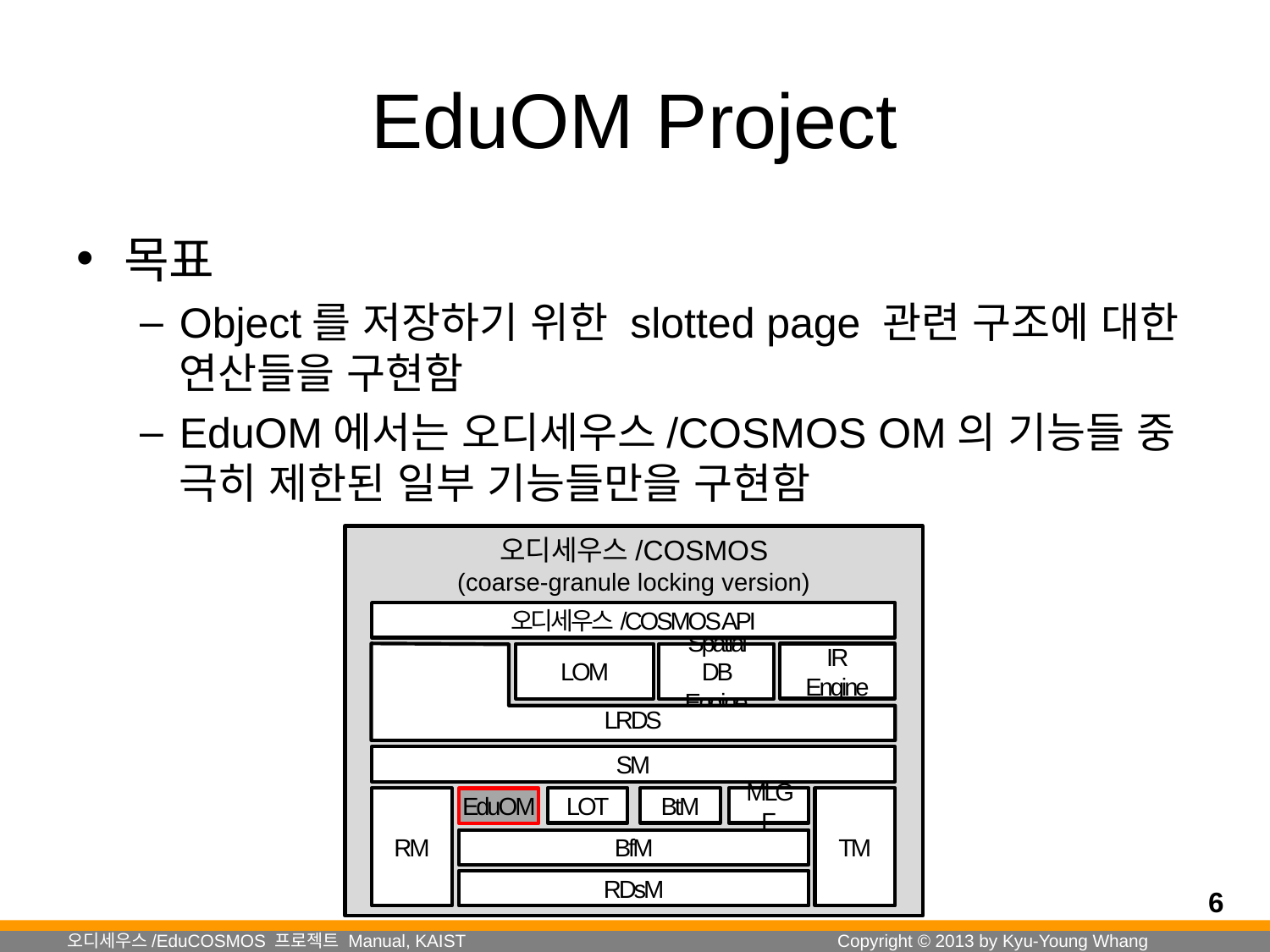

# EduOM Project
목표
Object를 저장하기 위한 slotted page 관련 구조에 대한 연산들을 구현함
EduOM에서는 오디세우스/COSMOS OM의 기능들 중 극히 제한된 일부 기능들만을 구현함
오디세우스/COSMOS
(coarse-granule locking version)
오디세우스/COSMOS API
IR
Engine
LOM
Spatial DB Engine
SM
RM
LOT
BtM
MLGF
TM
EduOM
BfM
RDsM
LRDS